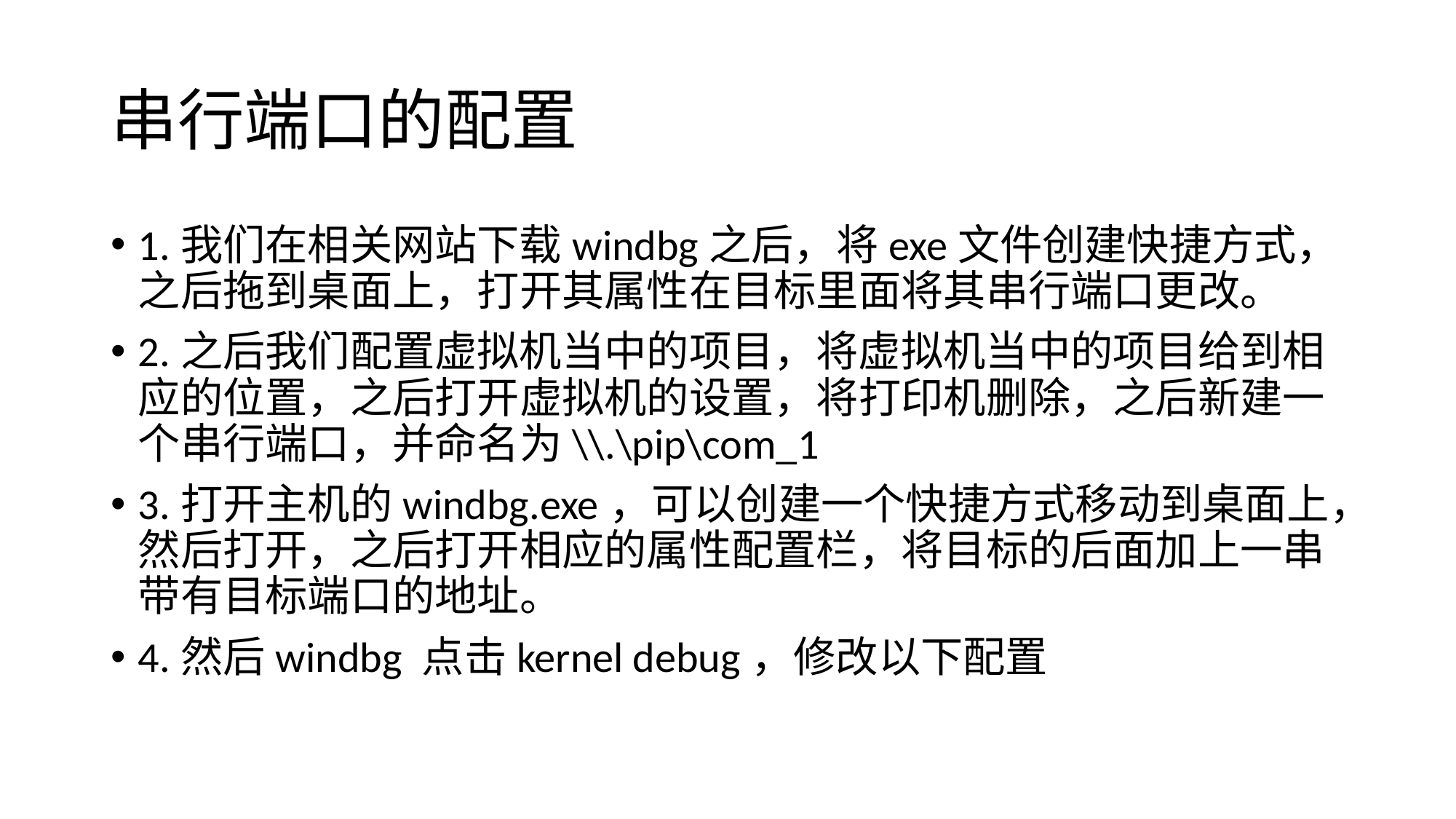

# 串行端口的配置
1.我们在相关网站下载windbg之后，将exe文件创建快捷方式，之后拖到桌面上，打开其属性在目标里面将其串行端口更改。
2.之后我们配置虚拟机当中的项目，将虚拟机当中的项目给到相应的位置，之后打开虚拟机的设置，将打印机删除，之后新建一个串行端口，并命名为\\.\pip\com_1
3.打开主机的windbg.exe，可以创建一个快捷方式移动到桌面上，然后打开，之后打开相应的属性配置栏，将目标的后面加上一串带有目标端口的地址。
4.然后windbg 点击kernel debug，修改以下配置